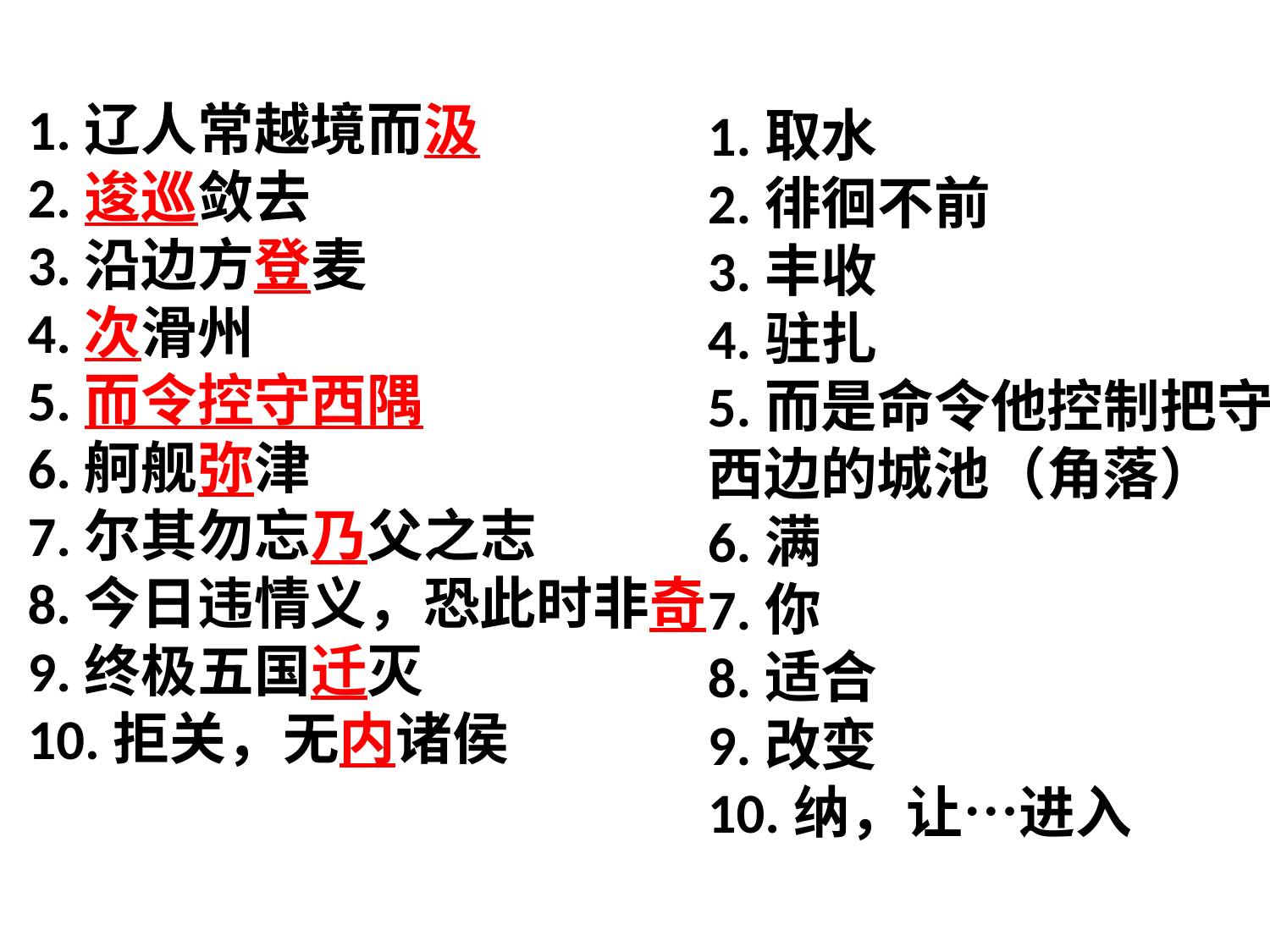

# 1.辽人常越境而汲 2.逡巡敛去 3.沿边方登麦 4.次滑州 5.而令控守西隅 6.舸舰弥津 7.尔其勿忘乃父之志 8.今日违情义，恐此时非奇 9.终极五国迁灭 10.拒关，无内诸侯
1.取水
2.徘徊不前
3.丰收
4.驻扎
5.而是命令他控制把守西边的城池（角落）
6.满
7.你
8.适合
9.改变
10.纳，让…进入